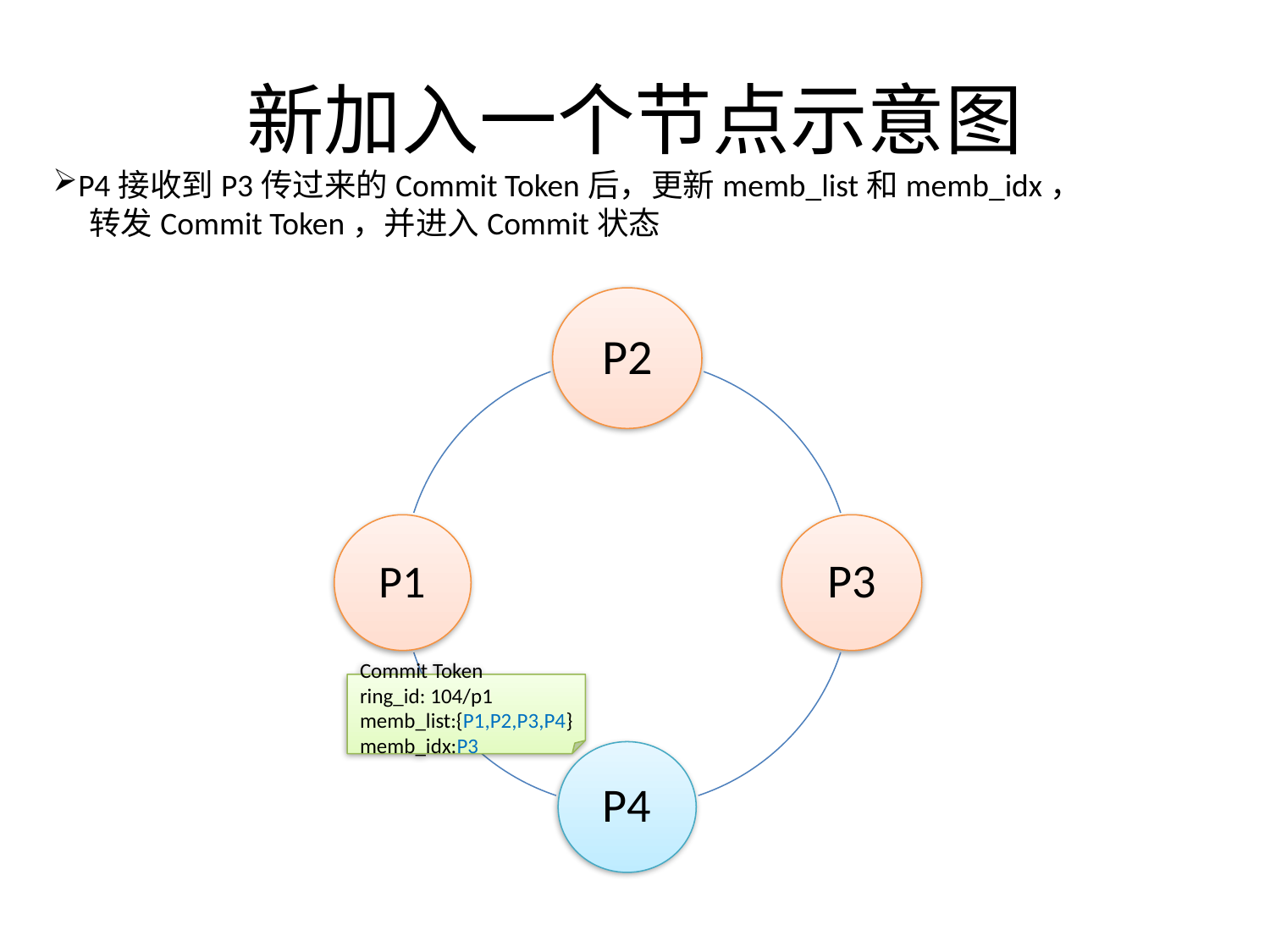

# 新加入一个节点示意图
P4接收到P3传过来的Commit Token后，更新memb_list和memb_idx，
    转发Commit Token，并进入Commit状态
P2
P3
P4
P1

Commit Token
ring_id: 104/p1
memb_list:{P1,P2,P3,P4}
memb_idx:P3